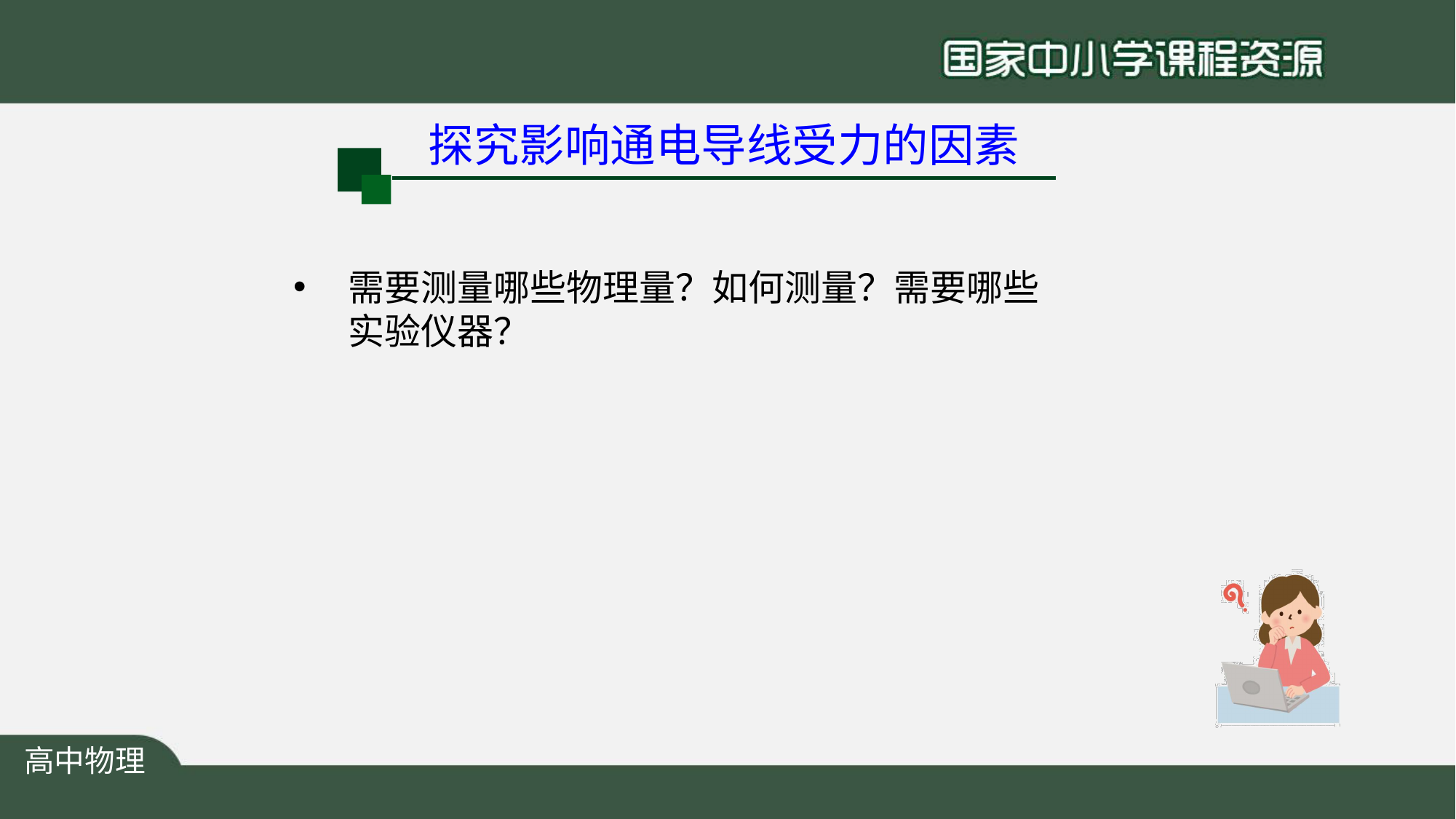

# 探究影响通电导线受力的因素

需要测量哪些物理量？如何测量？需要哪些 实验仪器？

高中物理